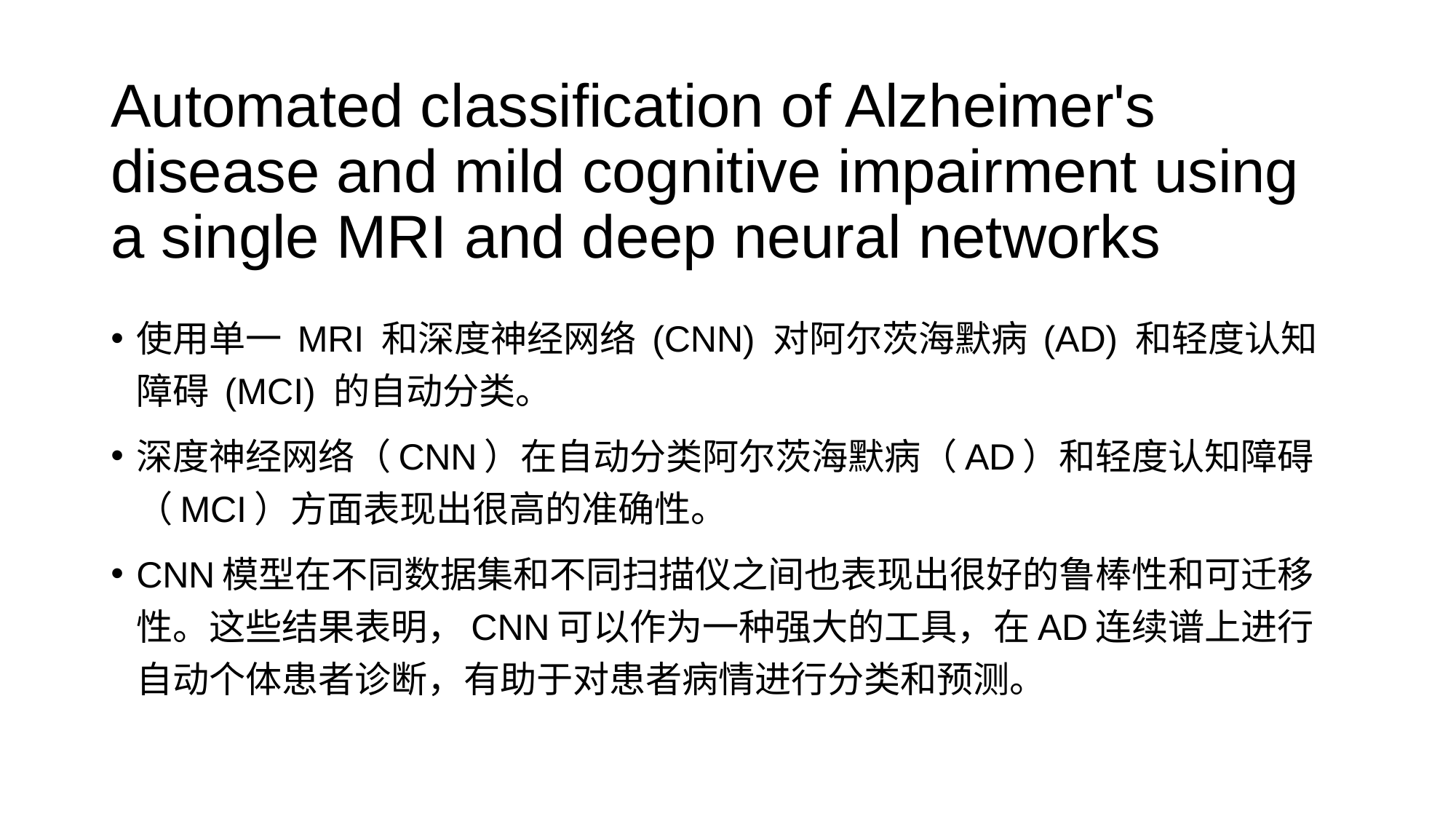

# Automated classification of Alzheimer's disease and mild cognitive impairment using a single MRI and deep neural networks
使用单一 MRI 和深度神经网络 (CNN) 对阿尔茨海默病 (AD) 和轻度认知障碍 (MCI) 的自动分类。
深度神经网络（CNN）在自动分类阿尔茨海默病（AD）和轻度认知障碍（MCI）方面表现出很高的准确性。
CNN模型在不同数据集和不同扫描仪之间也表现出很好的鲁棒性和可迁移性。这些结果表明，CNN可以作为一种强大的工具，在AD连续谱上进行自动个体患者诊断，有助于对患者病情进行分类和预测。